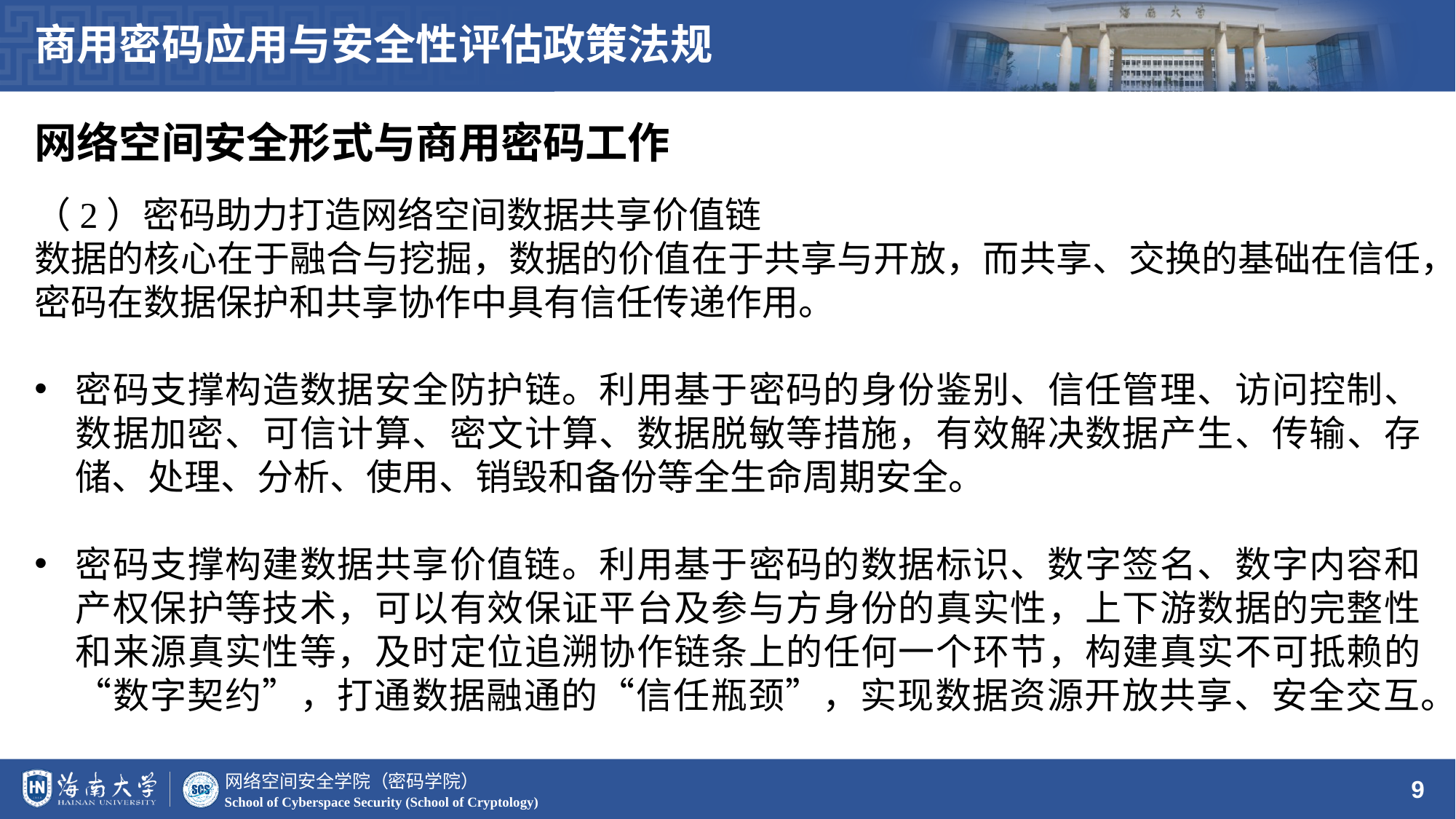

商用密码应用与安全性评估政策法规

网络空间安全形式与商用密码工作

（2）密码助力打造网络空间数据共享价值链
数据的核心在于融合与挖掘，数据的价值在于共享与开放，而共享、交换的基础在信任，密码在数据保护和共享协作中具有信任传递作用。

密码支撑构造数据安全防护链。利用基于密码的身份鉴别、信任管理、访问控制、数据加密、可信计算、密文计算、数据脱敏等措施，有效解决数据产生、传输、存储、处理、分析、使用、销毁和备份等全生命周期安全。

密码支撑构建数据共享价值链。利用基于密码的数据标识、数字签名、数字内容和产权保护等技术，可以有效保证平台及参与方身份的真实性，上下游数据的完整性和来源真实性等，及时定位追溯协作链条上的任何一个环节，构建真实不可抵赖的“数字契约”，打通数据融通的“信任瓶颈”，实现数据资源开放共享、安全交互。
9